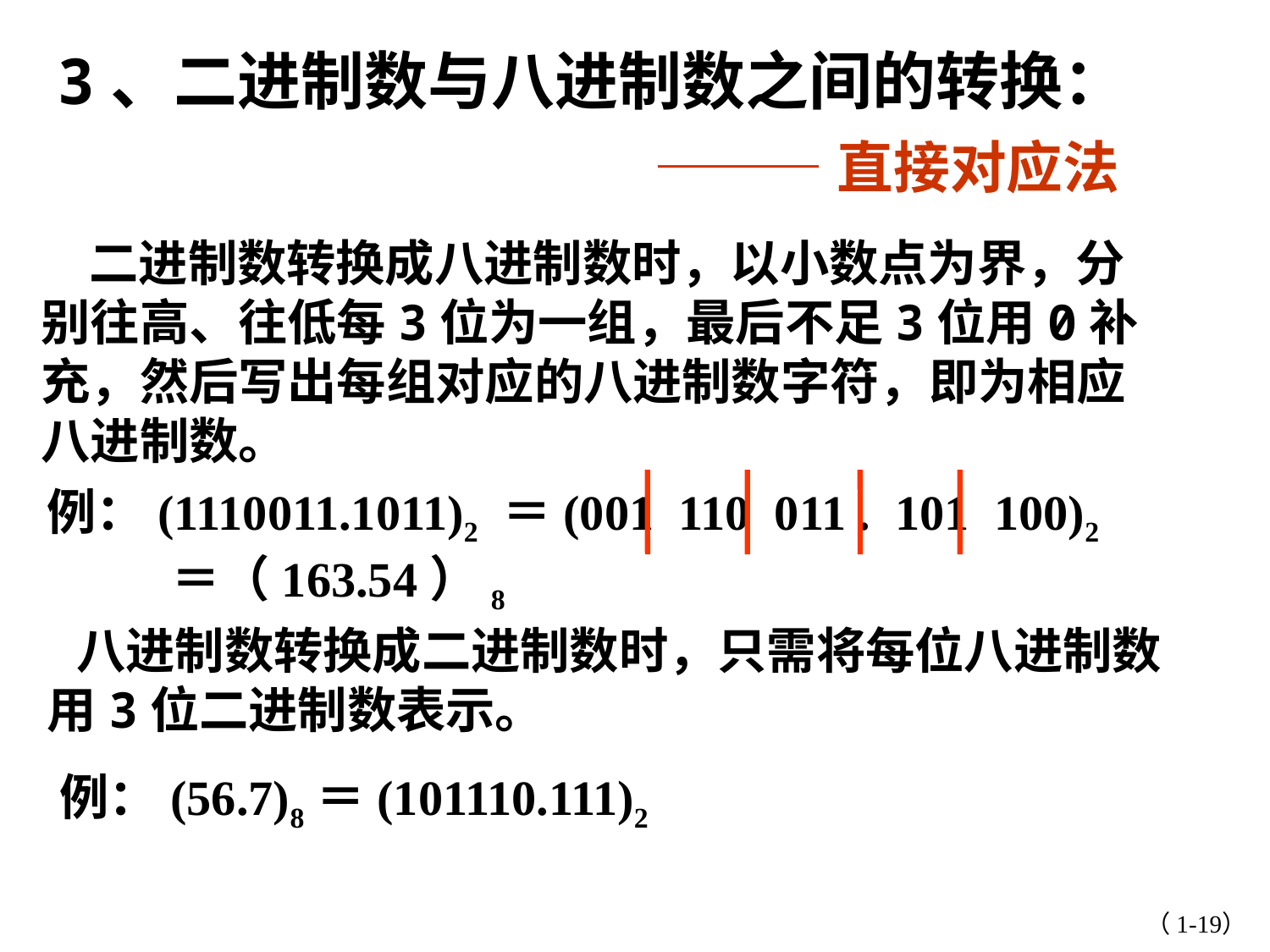

3、二进制数与八进制数之间的转换：
———直接对应法
    二进制数转换成八进制数时，以小数点为界，分别往高、往低每3位为一组，最后不足3位用0补充，然后写出每组对应的八进制数字符，即为相应八进制数。

例：(1110011.1011)2 ＝(001  110  011 .  101  100)2
          ＝（163.54）8
  八进制数转换成二进制数时，只需将每位八进制数用3位二进制数表示。
例：(56.7)8＝(101110.111)2
（1-19）